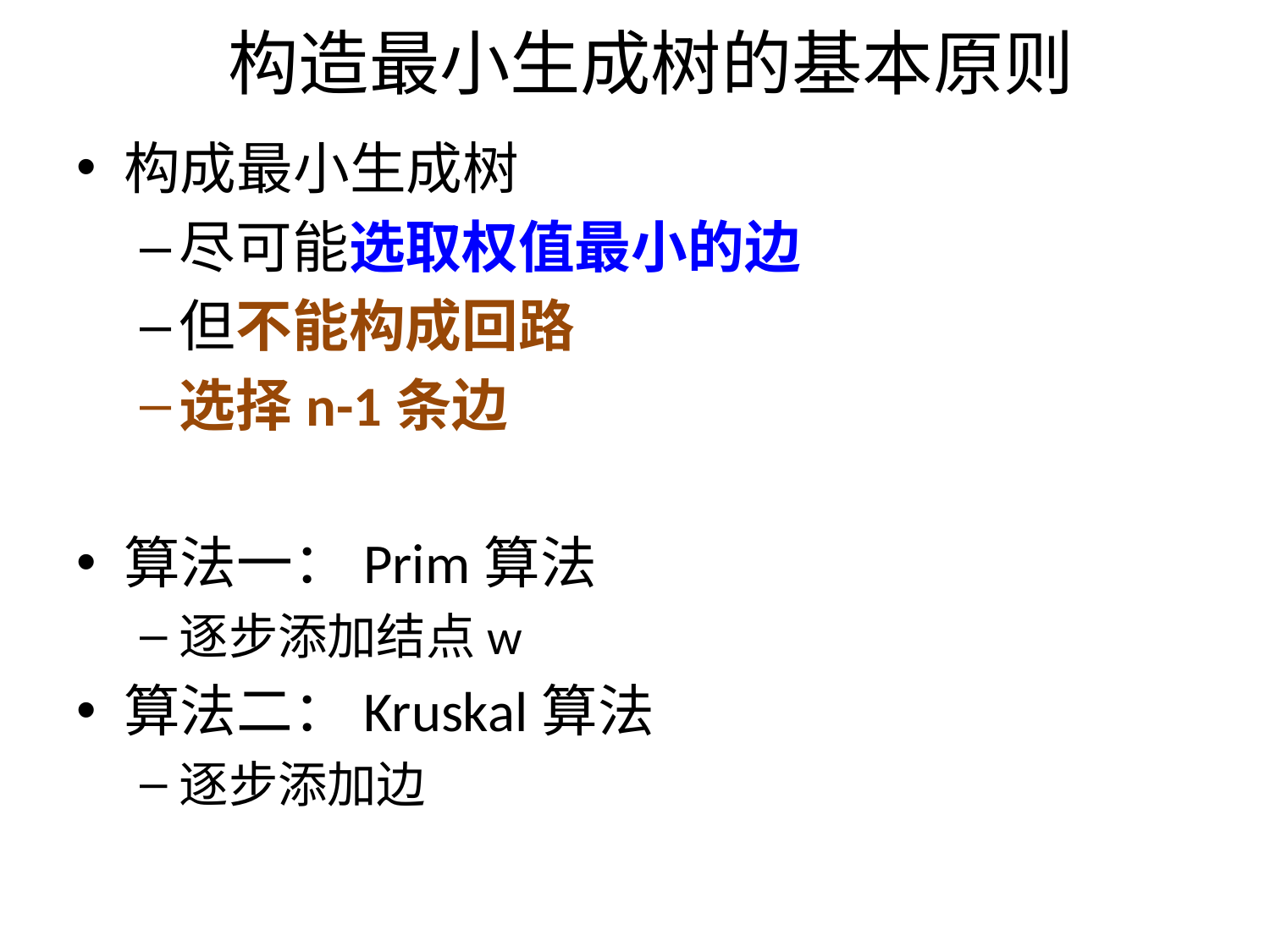

# 构造最小生成树的基本原则
构成最小生成树
尽可能选取权值最小的边
但不能构成回路
选择n-1条边

算法一：Prim算法
逐步添加结点w
算法二：Kruskal算法
逐步添加边